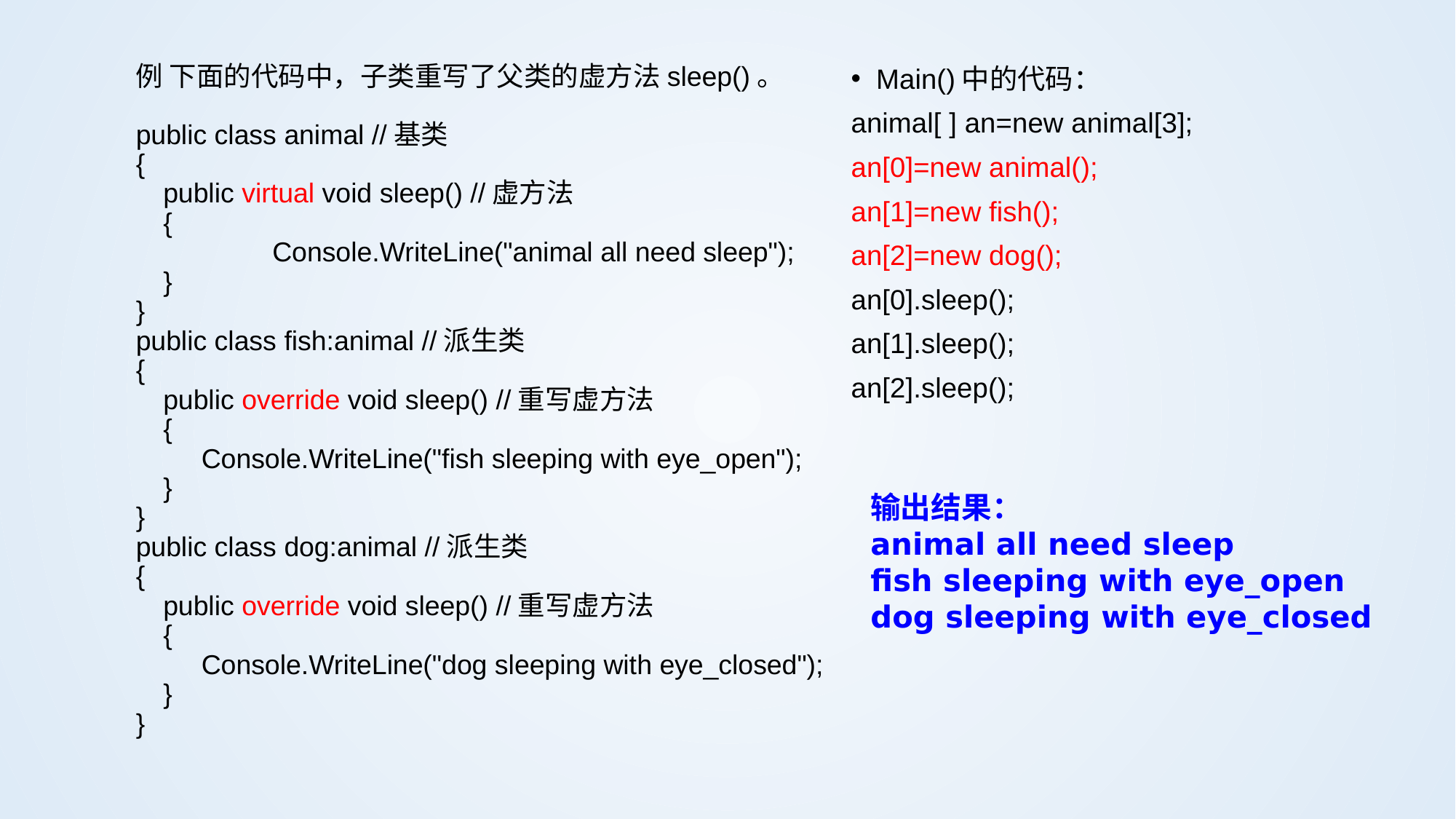

例 下面的代码中，子类重写了父类的虚方法sleep()。

public class animal //基类
{
	public virtual void sleep() //虚方法
	{
		Console.WriteLine("animal all need sleep");
	}
}
public class fish:animal //派生类
{
	public override void sleep() //重写虚方法
	{
	     Console.WriteLine("fish sleeping with eye_open");
	}
}
public class dog:animal //派生类
{
	public override void sleep() //重写虚方法
	{
	     Console.WriteLine("dog sleeping with eye_closed");
	}
}
Main()中的代码：
animal[ ] an=new animal[3];
an[0]=new animal();
an[1]=new fish();
an[2]=new dog();
an[0].sleep();
an[1].sleep();
an[2].sleep();
输出结果：
animal all need sleep
fish sleeping with eye_open
dog sleeping with eye_closed